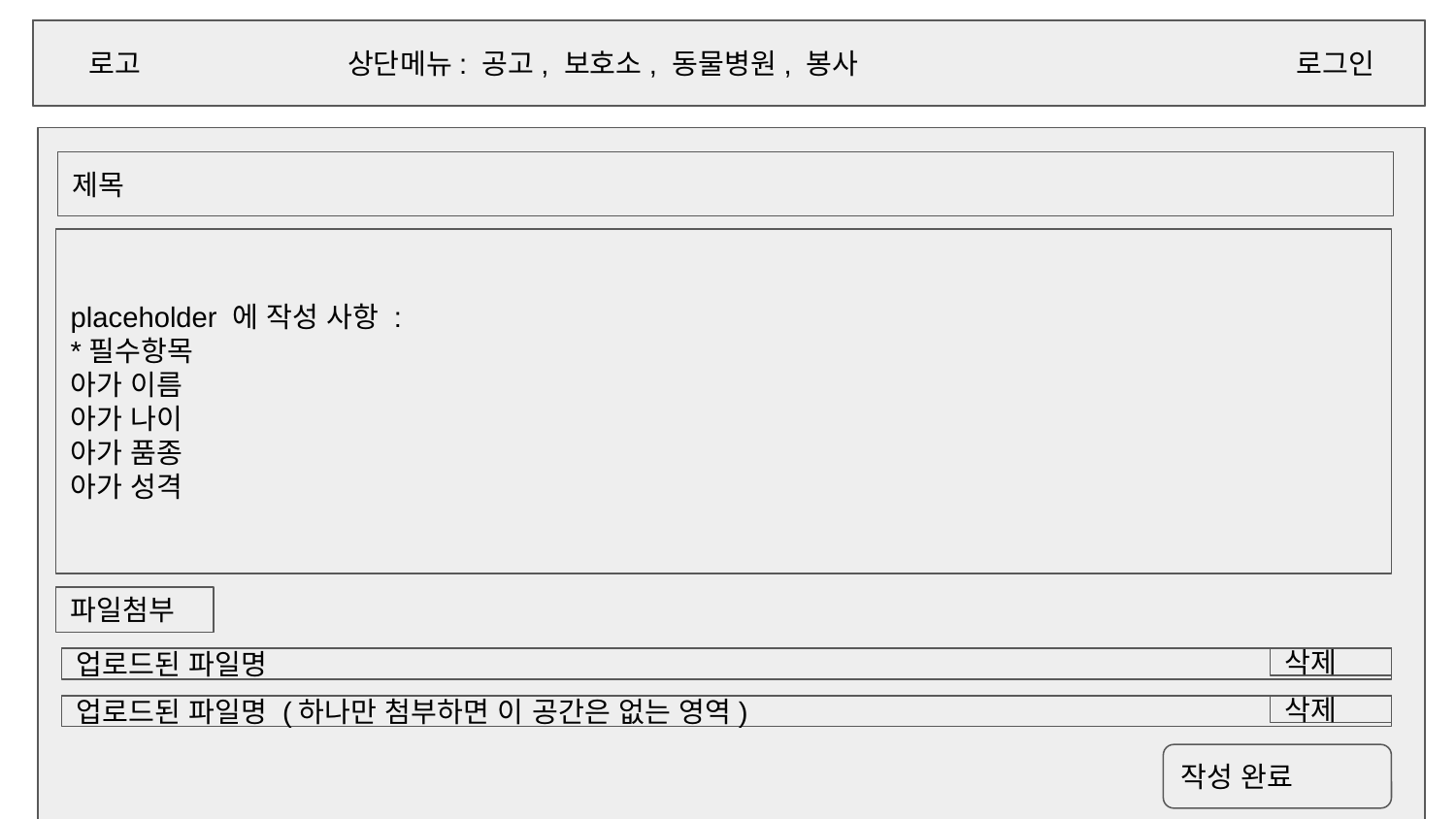

로고
로고
상단메뉴: 공고, 보호소, 동물병원, 봉사
상단메뉴: 공고, 보호소, 동물병원, 봉사
로그인
로그인

제목
placeholder 에 작성 사항 :
*필수항목
아가 이름
아가 나이
아가 품종
아가 성격
파일첨부
업로드된 파일명
삭제
업로드된 파일명 (하나만 첨부하면 이 공간은 없는 영역)
삭제
작성 완료